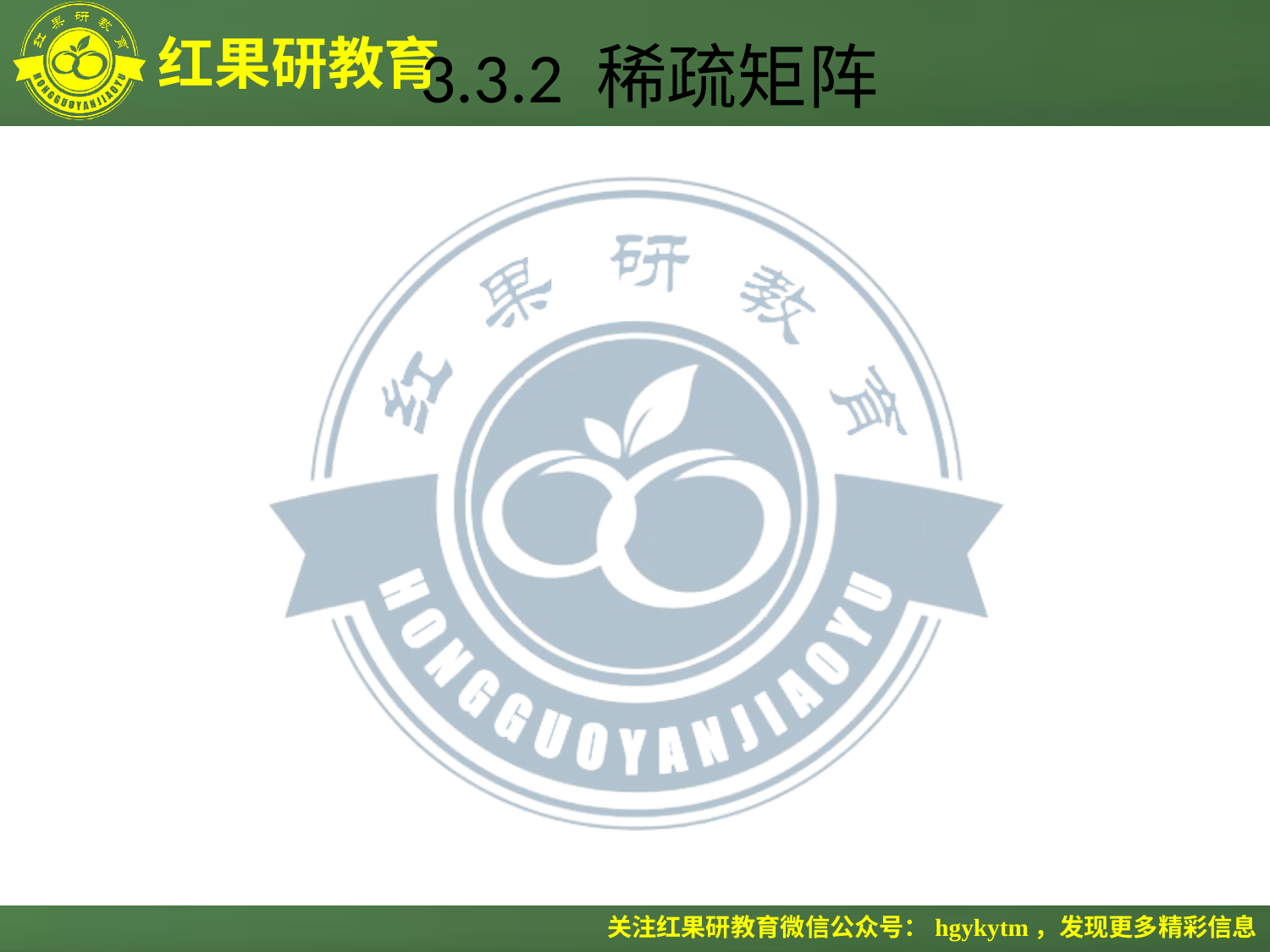

# 3.3.2 稀疏矩阵
稀疏矩阵的压缩存储
基本思想
按照压缩存储的概念，要存放稀疏矩阵的元素，由于没有某种规律，除存放非零元的值外，还必须存贮适当的辅助信息，才能迅速确定一个非零元是矩阵中的哪一个位置上的元素。
几种压缩存储方案
三元组顺序表
带行逻辑链接的顺序表
十字链表